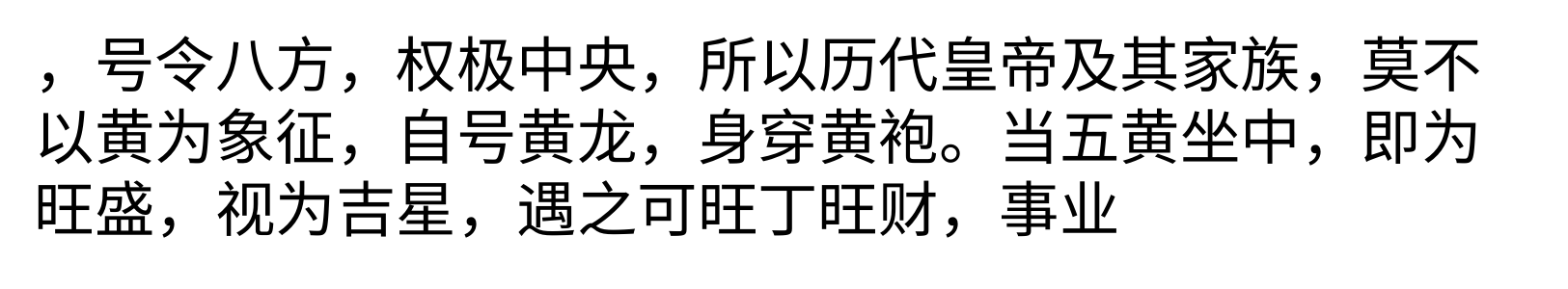

，号令八方，权极中央，所以历代皇帝及其家族，莫不以黄为象征，自号黄龙，身穿黄袍。当五黄坐中，即为旺盛，视为吉星，遇之可旺丁旺财，事业